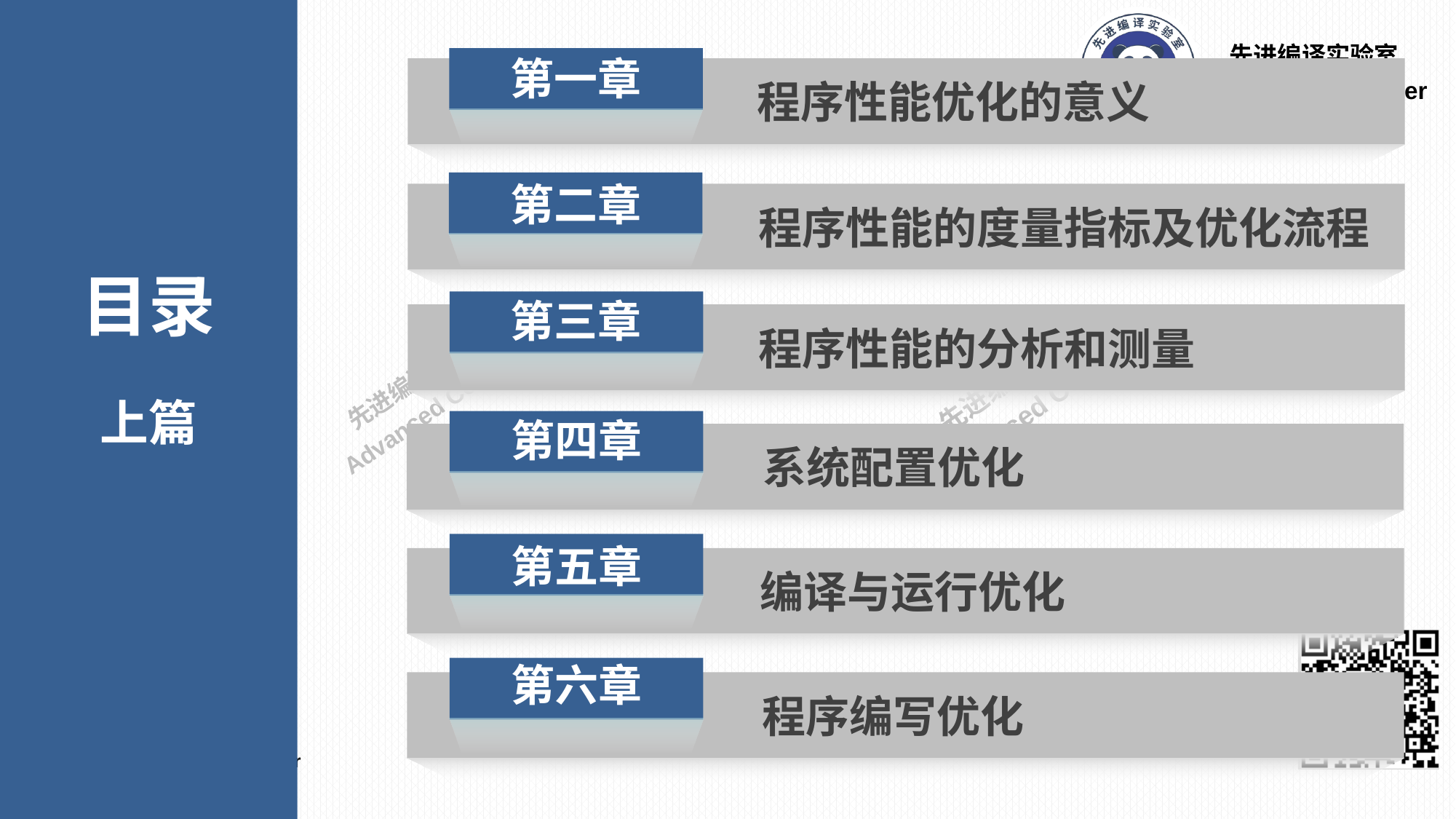

第一章

程序性能优化的意义
第二章

程序性能的度量指标及优化流程

目录
第三章

程序性能的分析和测量

上篇
第四章

系统配置优化

第五章

编译与运行优化

第六章

程序编写优化